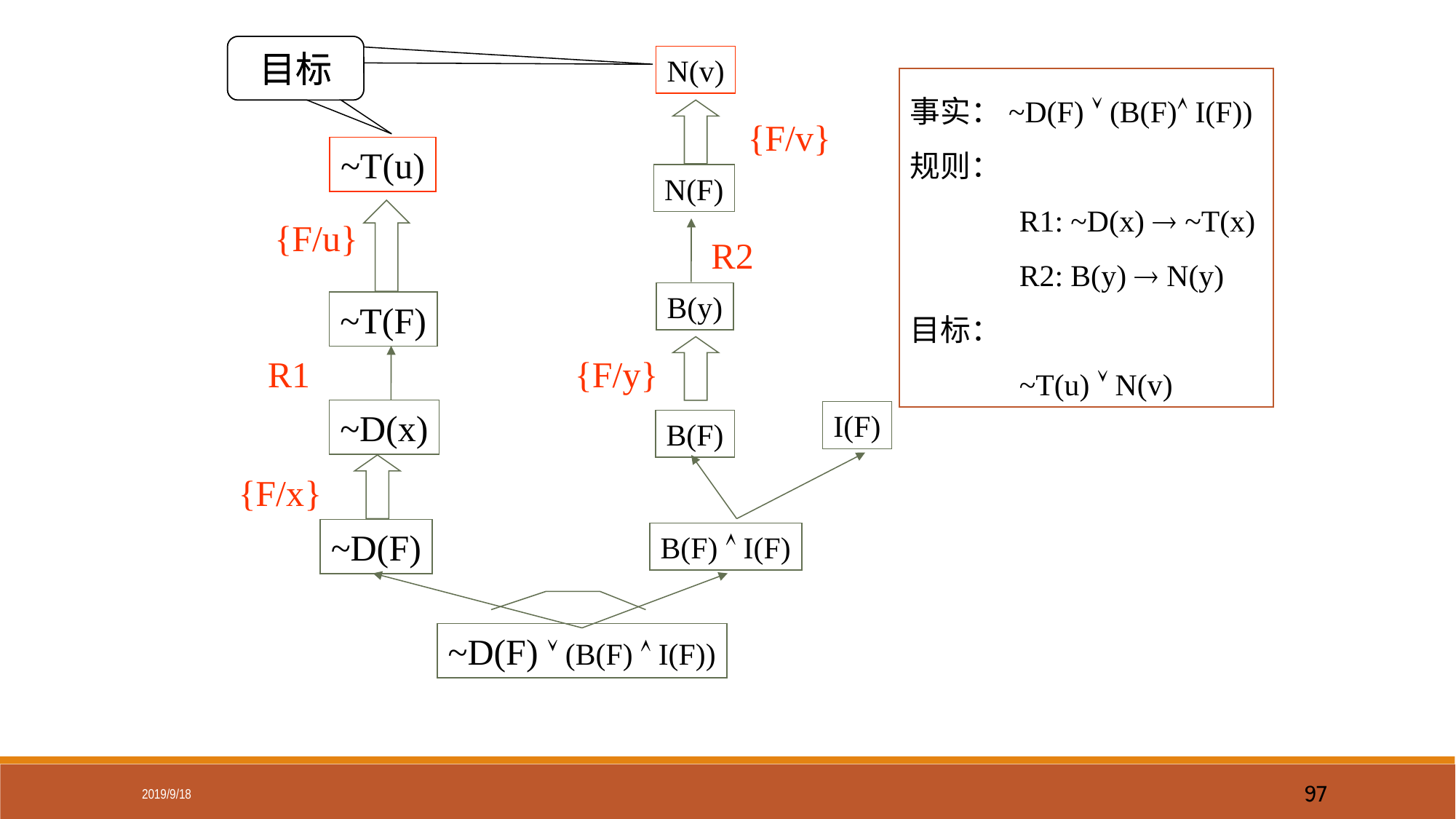

目标
目标
N(v)
事实：~D(F) ∨ (B(F)∧ I(F))
规则：
	R1: ~D(x) → ~T(x)
	R2: B(y) → N(y)
目标：
	~T(u) ∨ N(v)

{F/v}
~T(u)
N(F)

{F/u}

R2
B(y)
~T(F)

R1

{F/y}
~D(x)
I(F)
B(F)

{F/x}
~D(F)
B(F) ∧ I(F)

~D(F) ∨ (B(F) ∧ I(F))
2019/9/18
97